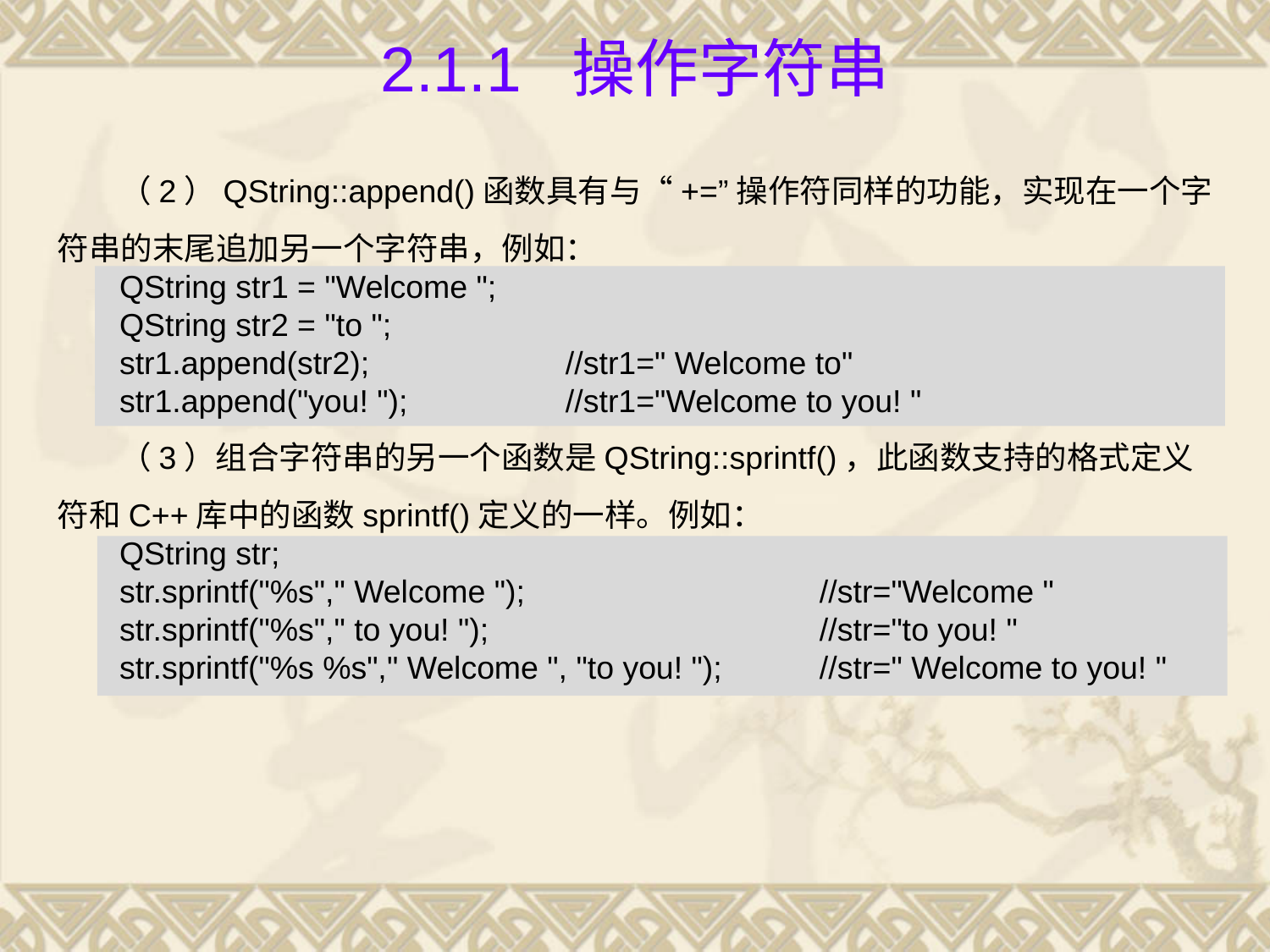

# 2.1.1  操作字符串
（2）QString::append()函数具有与“+=”操作符同样的功能，实现在一个字符串的末尾追加另一个字符串，例如：
QString str1 = "Welcome ";
QString str2 = "to ";
str1.append(str2);         	//str1=" Welcome to"
str1.append("you! ");      	//str1="Welcome to you! "
（3）组合字符串的另一个函数是QString::sprintf()，此函数支持的格式定义符和C++库中的函数sprintf()定义的一样。例如：
QString str;
str.sprintf("%s"," Welcome ");          		//str="Welcome "
str.sprintf("%s"," to you! ");           		//str="to you! "
str.sprintf("%s %s"," Welcome ", "to you! ");	//str=" Welcome to you! "